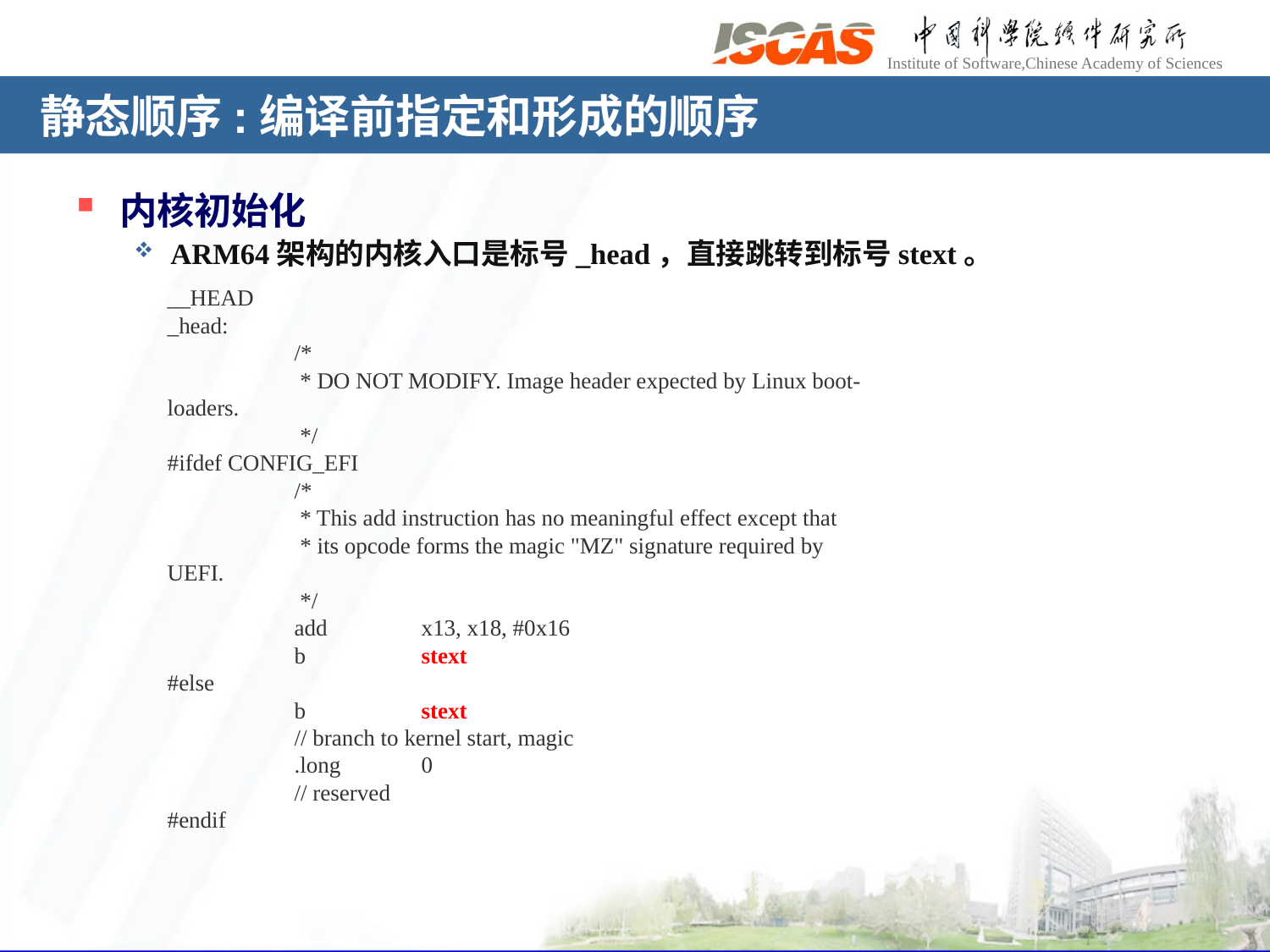

# 静态顺序:编译前指定和形成的顺序
内核初始化
ARM64架构的内核入口是标号_head，直接跳转到标号stext。

其中，配置宏CONFIG_EFI表示提供UEFI运行时支持，UEFI是统一的可扩展固件接口，用于取代BIOS。

__HEAD
_head:
	/*
	 * DO NOT MODIFY. Image header expected by Linux boot-loaders.
	 */
#ifdef CONFIG_EFI
	/*
	 * This add instruction has no meaningful effect except that
	 * its opcode forms the magic "MZ" signature required by UEFI.
	 */
	add	x13, x18, #0x16
	b	stext
#else
	b	stext				// branch to kernel start, magic
	.long	0				// reserved
#endif